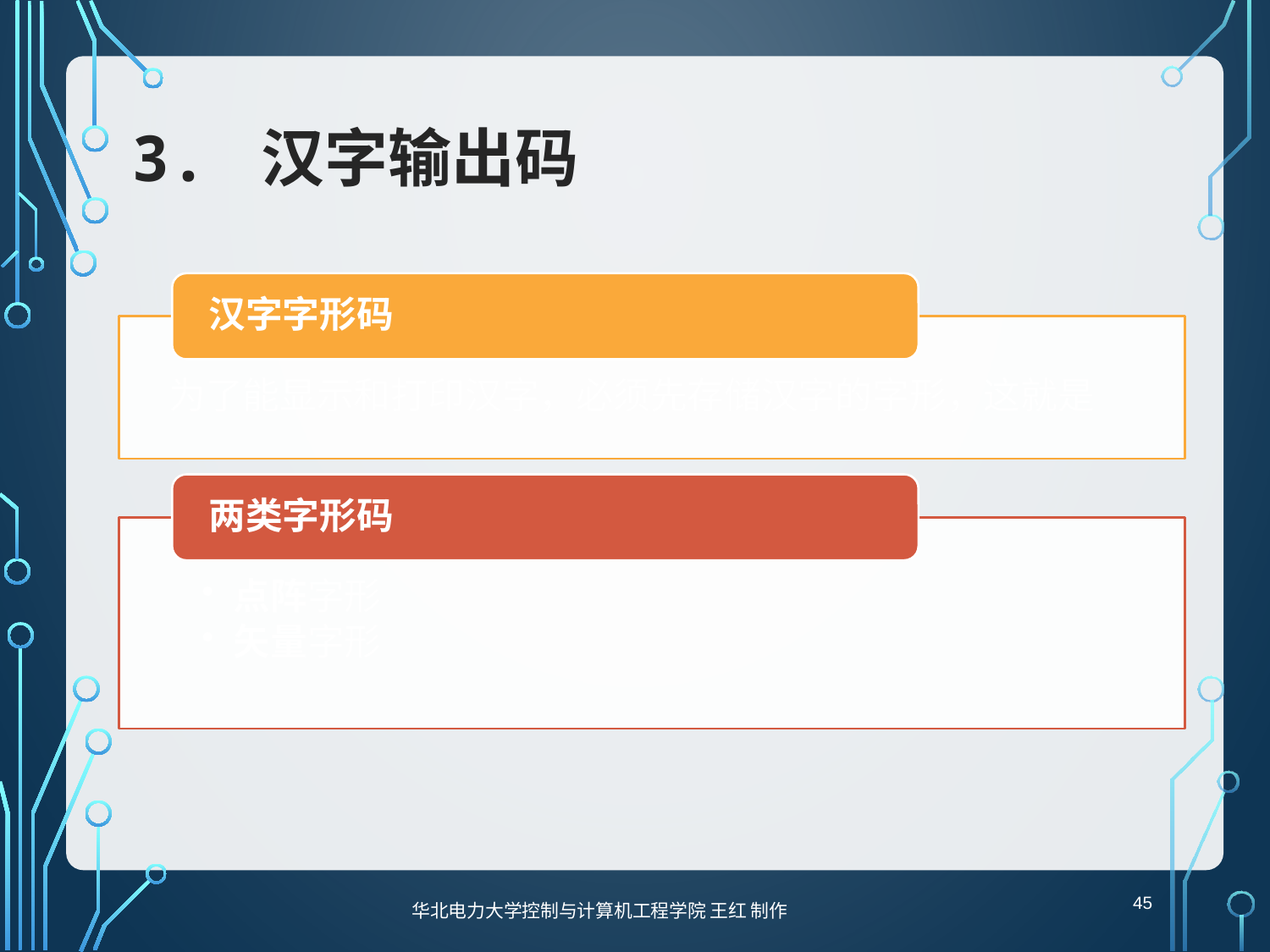

# 3. 汉字输出码
为了能显示和打印汉字，必须先存储汉字的字形，这就是
汉字字形码
点阵字形
矢量字形
两类字形码
45
华北电力大学控制与计算机工程学院 王红 制作